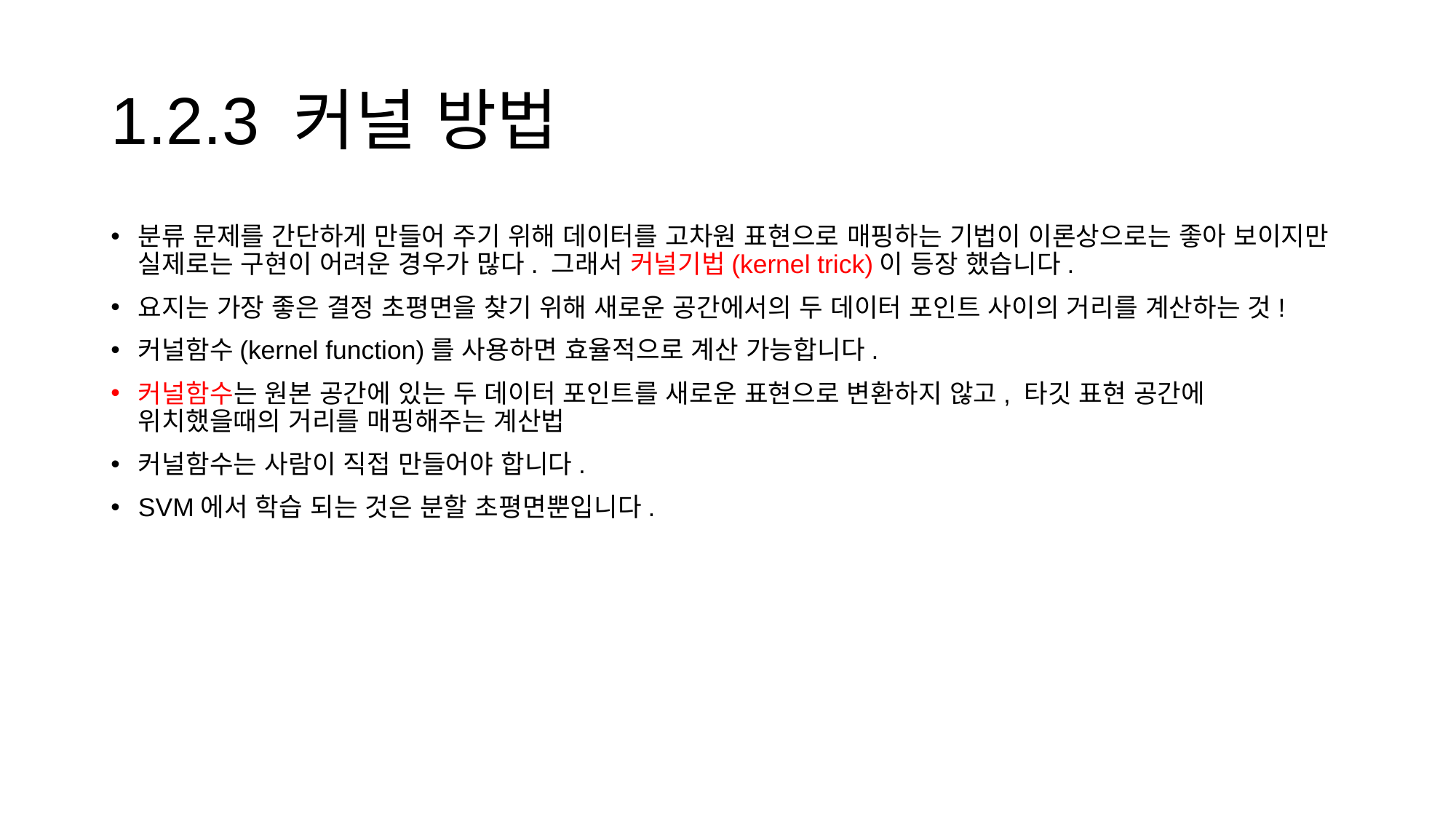

# 1.2.3 커널 방법
분류 문제를 간단하게 만들어 주기 위해 데이터를 고차원 표현으로 매핑하는 기법이 이론상으로는 좋아 보이지만 실제로는 구현이 어려운 경우가 많다. 그래서 커널기법(kernel trick)이 등장 했습니다.
요지는 가장 좋은 결정 초평면을 찾기 위해 새로운 공간에서의 두 데이터 포인트 사이의 거리를 계산하는 것!
커널함수(kernel function)를 사용하면 효율적으로 계산 가능합니다.
커널함수는 원본 공간에 있는 두 데이터 포인트를 새로운 표현으로 변환하지 않고, 타깃 표현 공간에 위치했을때의 거리를 매핑해주는 계산법
커널함수는 사람이 직접 만들어야 합니다.
SVM에서 학습 되는 것은 분할 초평면뿐입니다.